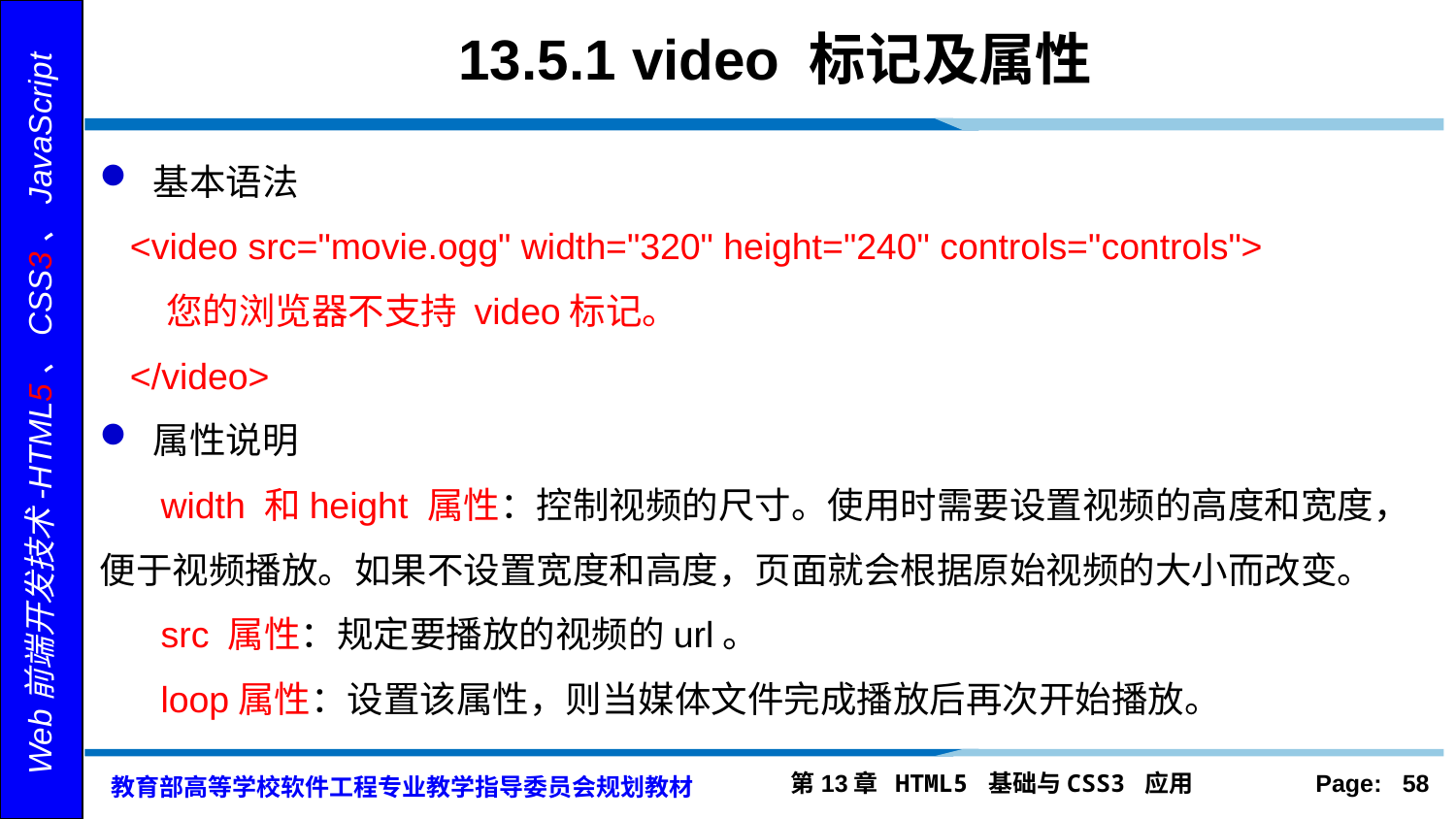

# 13.5.1 video 标记及属性
 基本语法
   <video src="movie.ogg" width="320" height="240" controls="controls">
       您的浏览器不支持 video标记。
   </video>
 属性说明
      width 和height 属性：控制视频的尺寸。使用时需要设置视频的高度和宽度，  便于视频播放。如果不设置宽度和高度，页面就会根据原始视频的大小而改变。
      src 属性：规定要播放的视频的url。
      loop属性：设置该属性，则当媒体文件完成播放后再次开始播放。